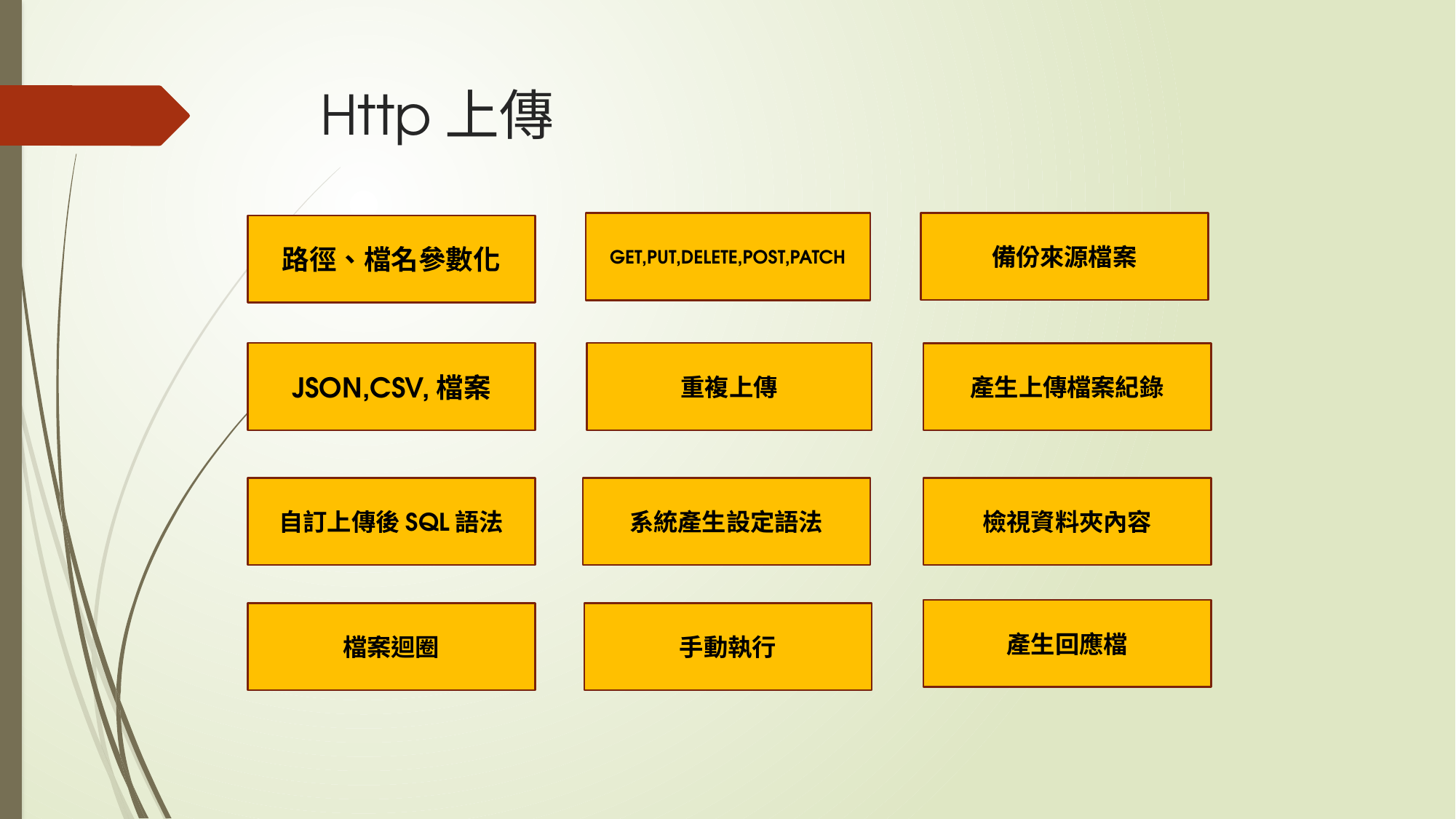

# Http上傳
備份來源檔案
GET,PUT,DELETE,POST,PATCH
路徑、檔名參數化
JSON,CSV,檔案
重複上傳
產生上傳檔案紀錄
自訂上傳後SQL語法
系統產生設定語法
檢視資料夾內容
產生回應檔
檔案迴圈
手動執行